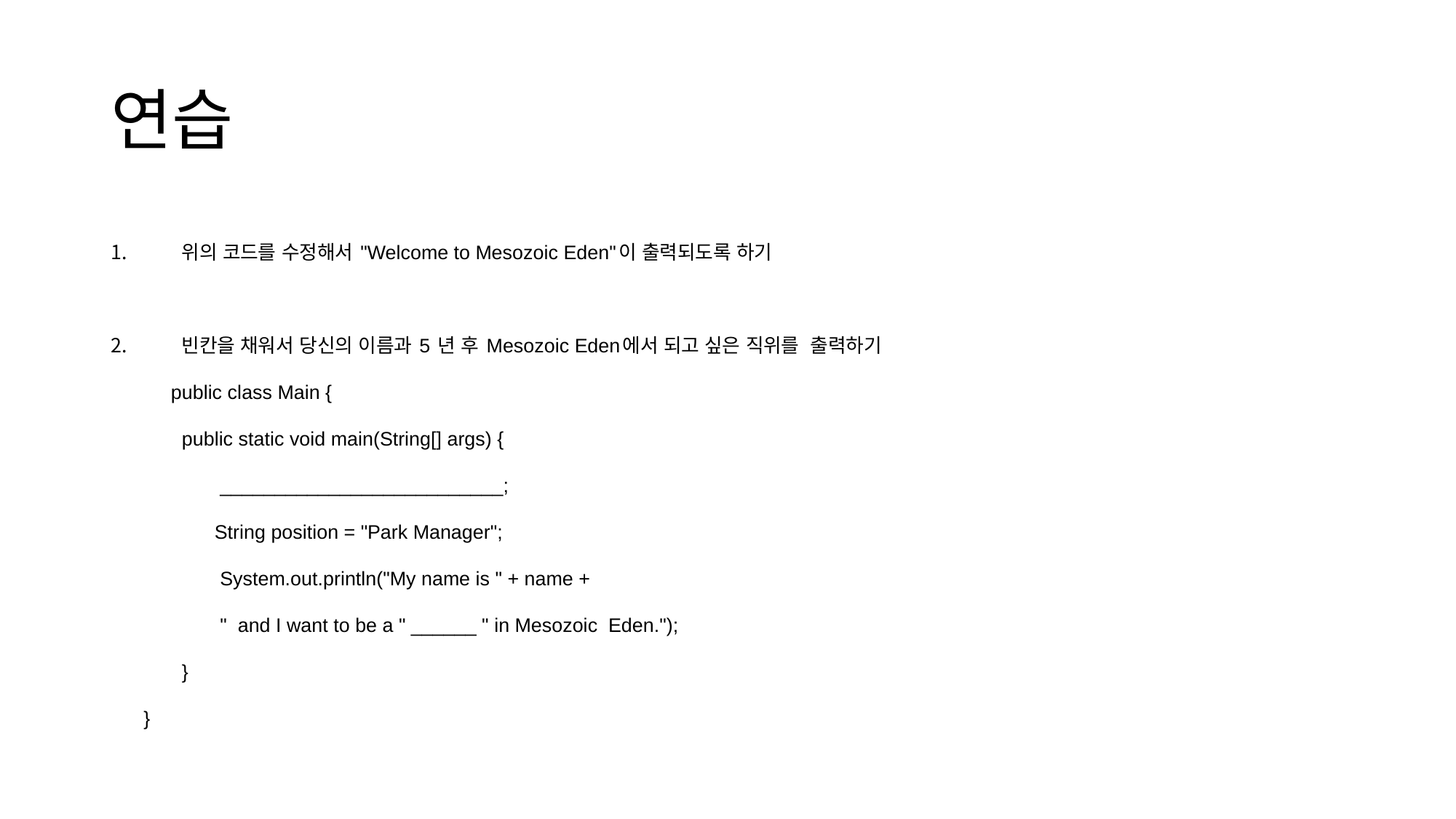

# 연습
위의 코드를 수정해서 "Welcome to Mesozoic Eden"이 출력되도록 하기

빈칸을 채워서 당신의 이름과 5 년 후 Mesozoic Eden에서 되고 싶은 직위를  출력하기
           public class Main {
             public static void main(String[] args) {
                    __________________________;
                   String position = "Park Manager";
                    System.out.println("My name is " + name +
                    "  and I want to be a " ______ " in Mesozoic  Eden.");
             }
      }